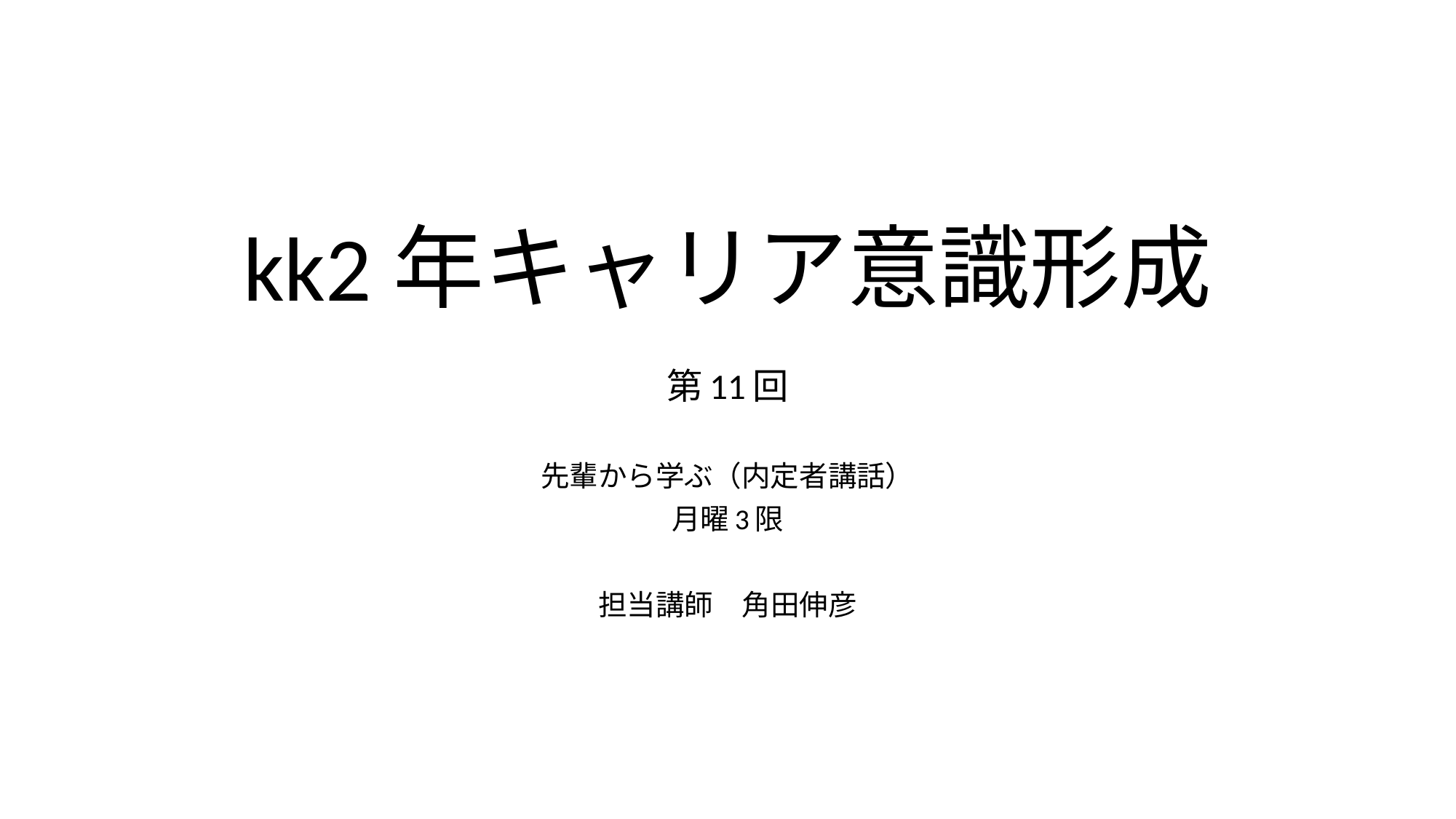

# kk2年キャリア意識形成
第11回

先輩から学ぶ（内定者講話）
月曜3限

担当講師　角田伸彦